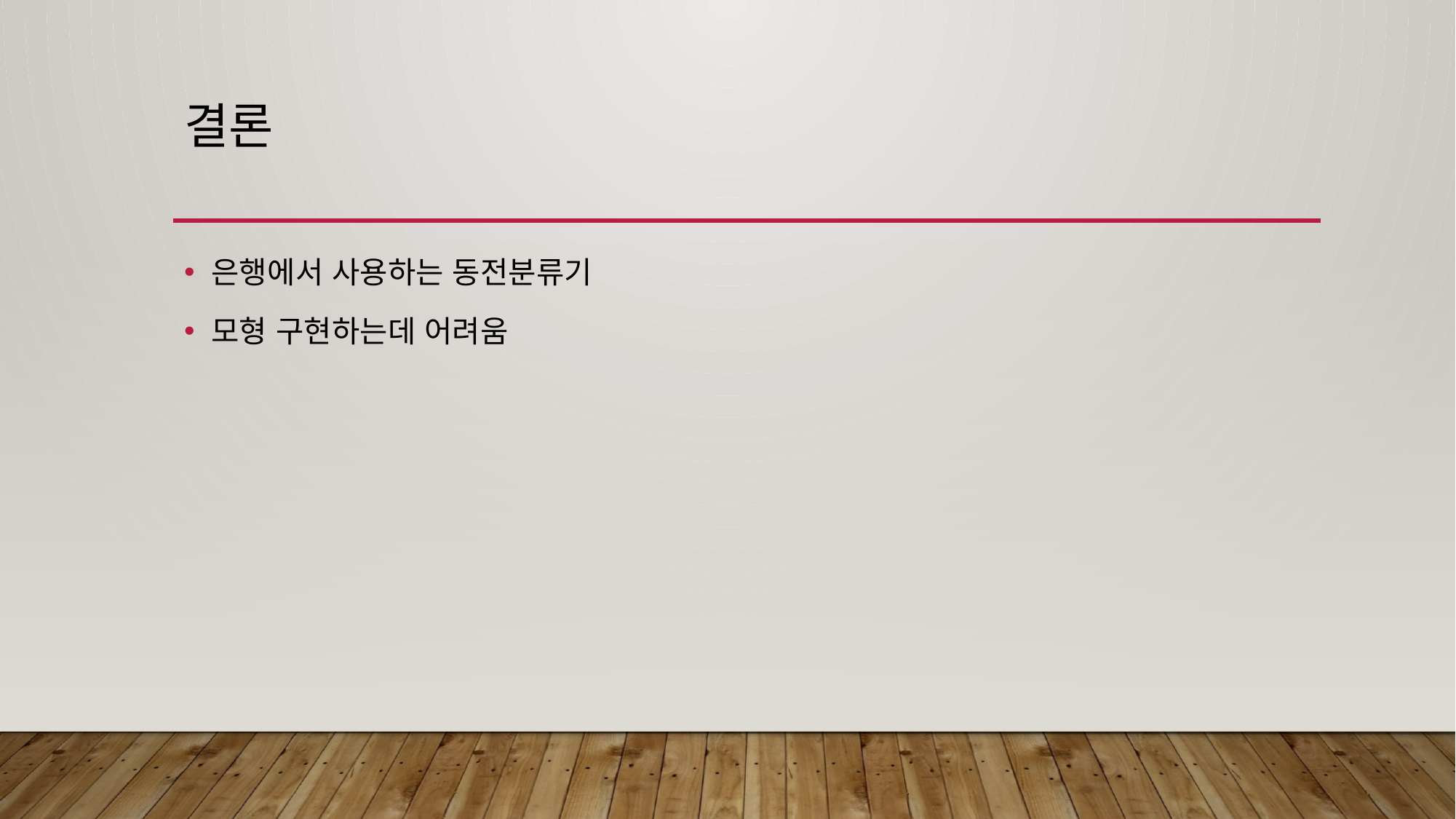

# 결론
은행에서 사용하는 동전분류기
모형 구현하는데 어려움